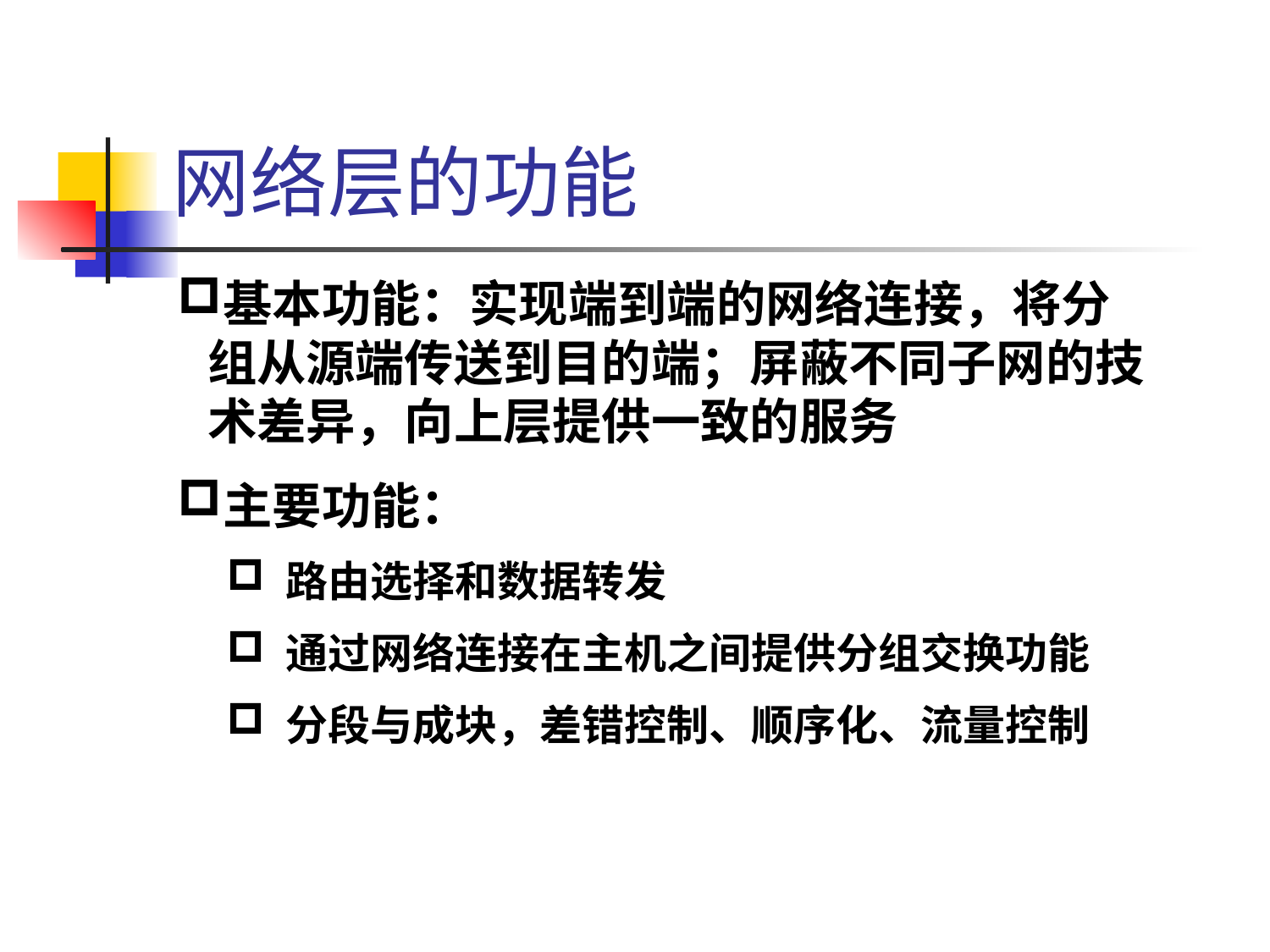

# 网络层的功能

基本功能：实现端到端的网络连接，将分组从源端传送到目的端；屏蔽不同子网的技术差异，向上层提供一致的服务
主要功能：
 路由选择和数据转发
 通过网络连接在主机之间提供分组交换功能
 分段与成块，差错控制、顺序化、流量控制